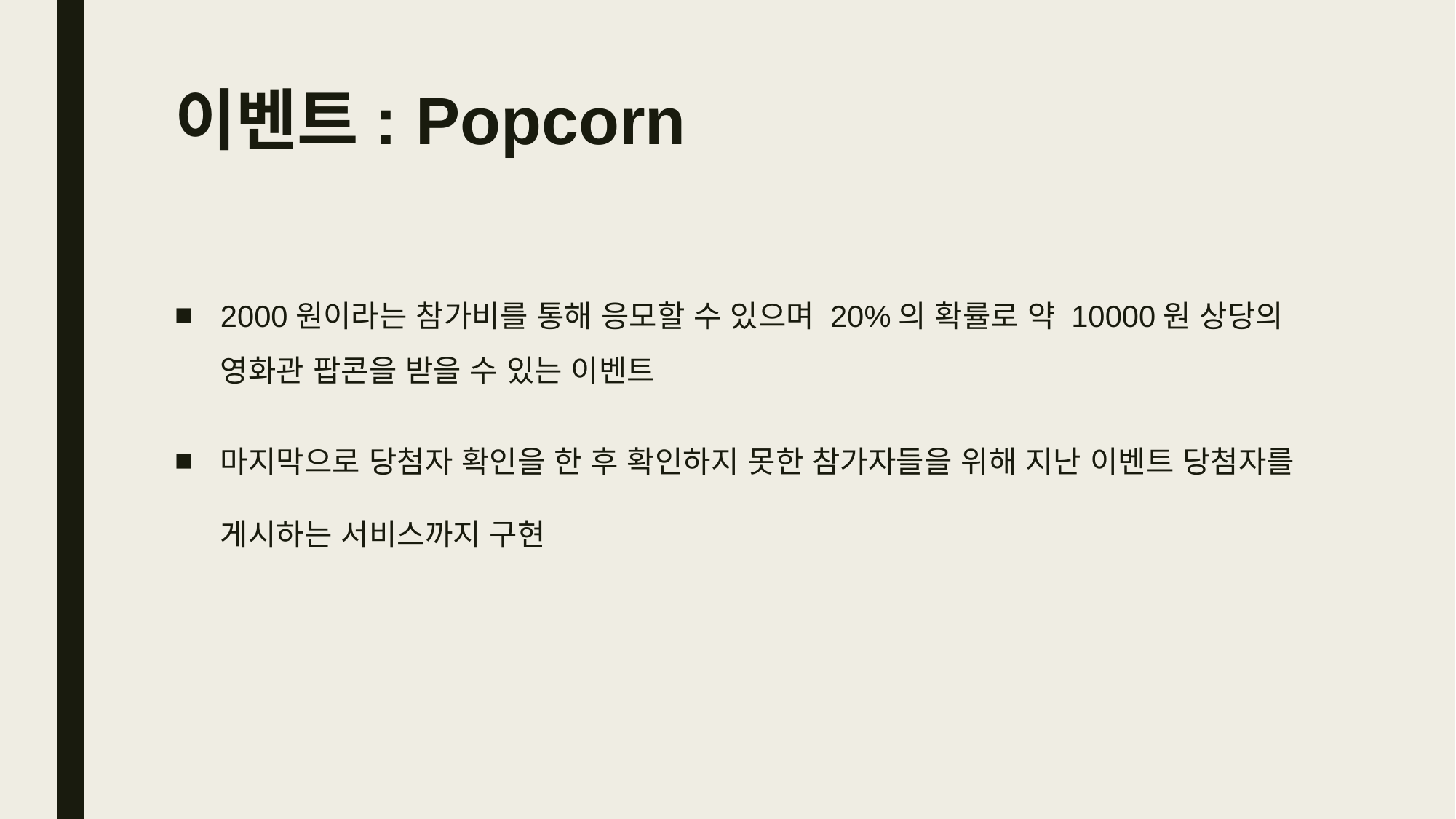

# 이벤트: Popcorn
2000원이라는 참가비를 통해 응모할 수 있으며 20%의 확률로 약 10000원 상당의 영화관 팝콘을 받을 수 있는 이벤트
마지막으로 당첨자 확인을 한 후 확인하지 못한 참가자들을 위해 지난 이벤트 당첨자를 게시하는 서비스까지 구현